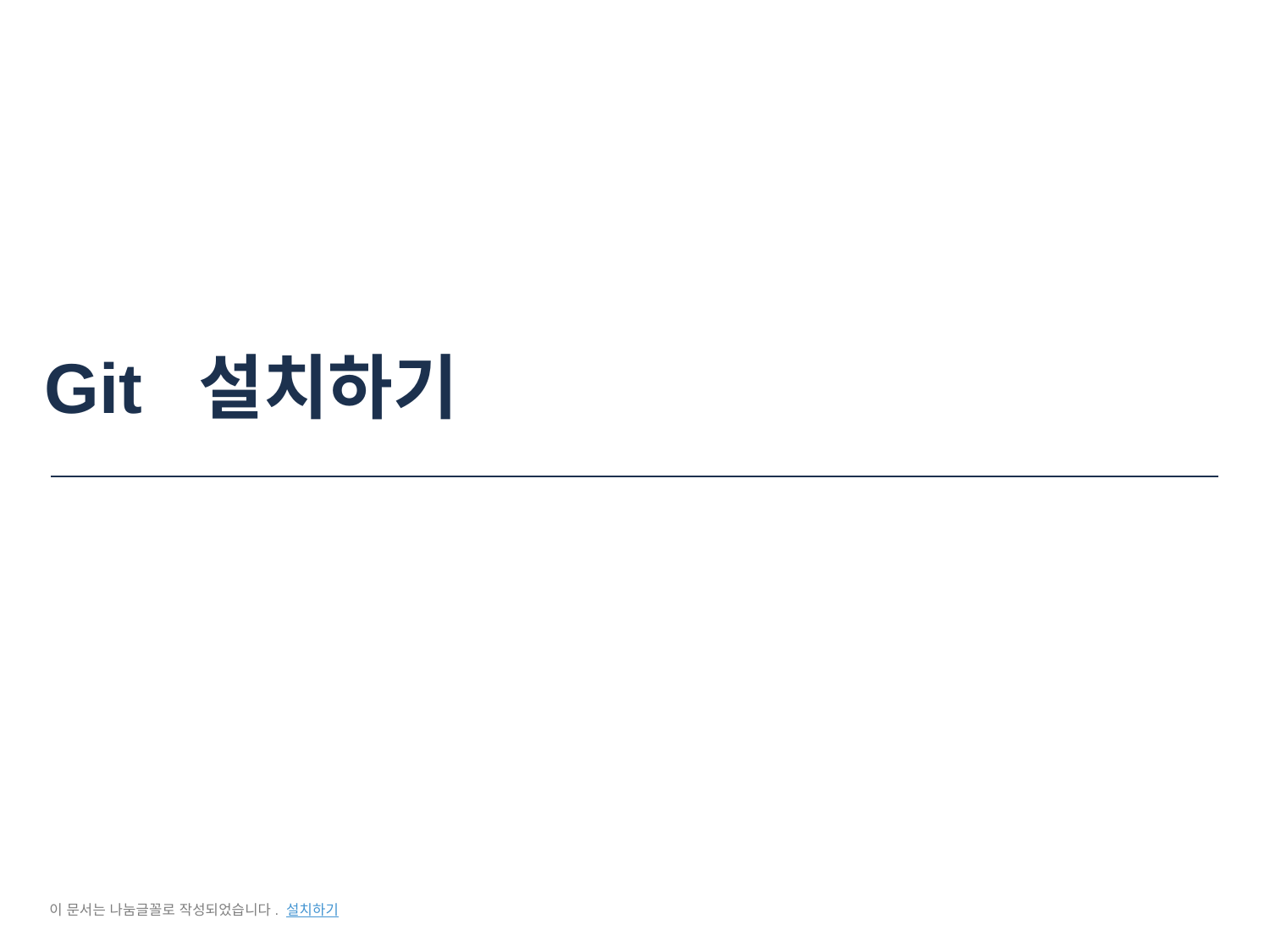

# Git  설치하기
이 문서는 나눔글꼴로 작성되었습니다. 설치하기